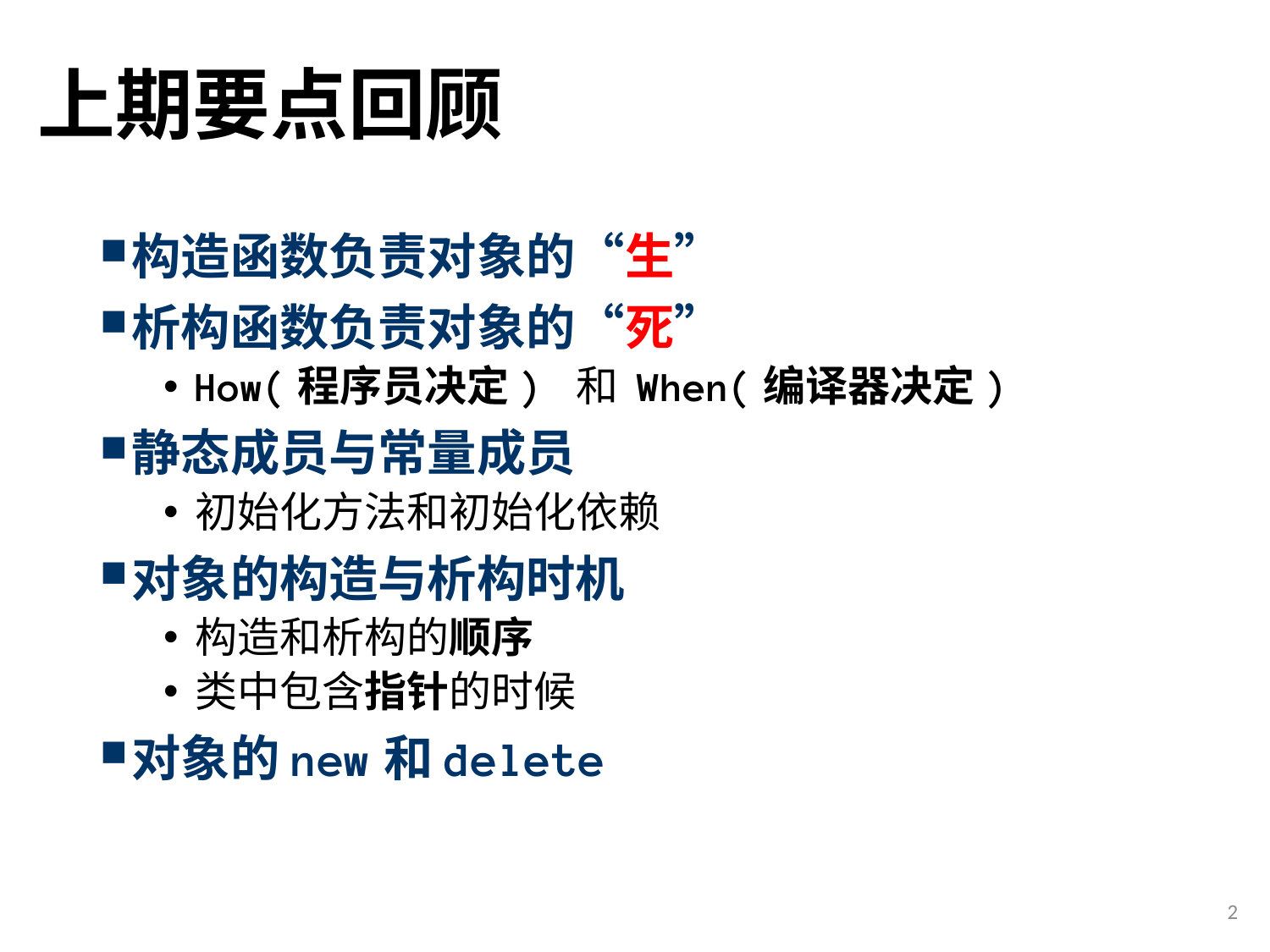

# 上期要点回顾
构造函数负责对象的“生”
析构函数负责对象的“死”
How(程序员决定) 和 When(编译器决定)
静态成员与常量成员
初始化方法和初始化依赖
对象的构造与析构时机
构造和析构的顺序
类中包含指针的时候
对象的new和delete
2